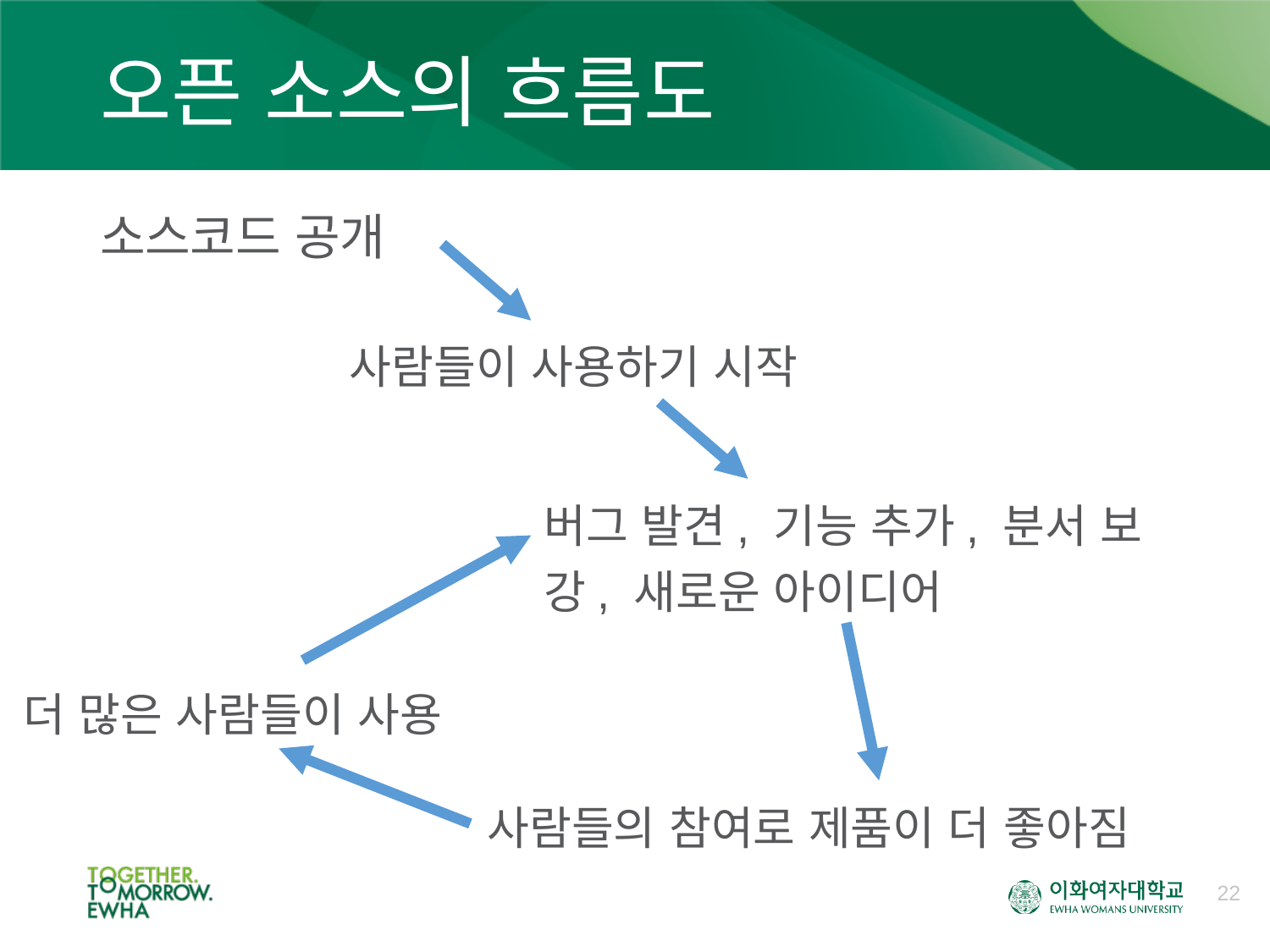

# 오픈 소스의 흐름도
소스코드 공개

사람들이 사용하기 시작
버그 발견, 기능 추가, 분서 보강, 새로운 아이디어
더 많은 사람들이 사용
사람들의 참여로 제품이 더 좋아짐
22